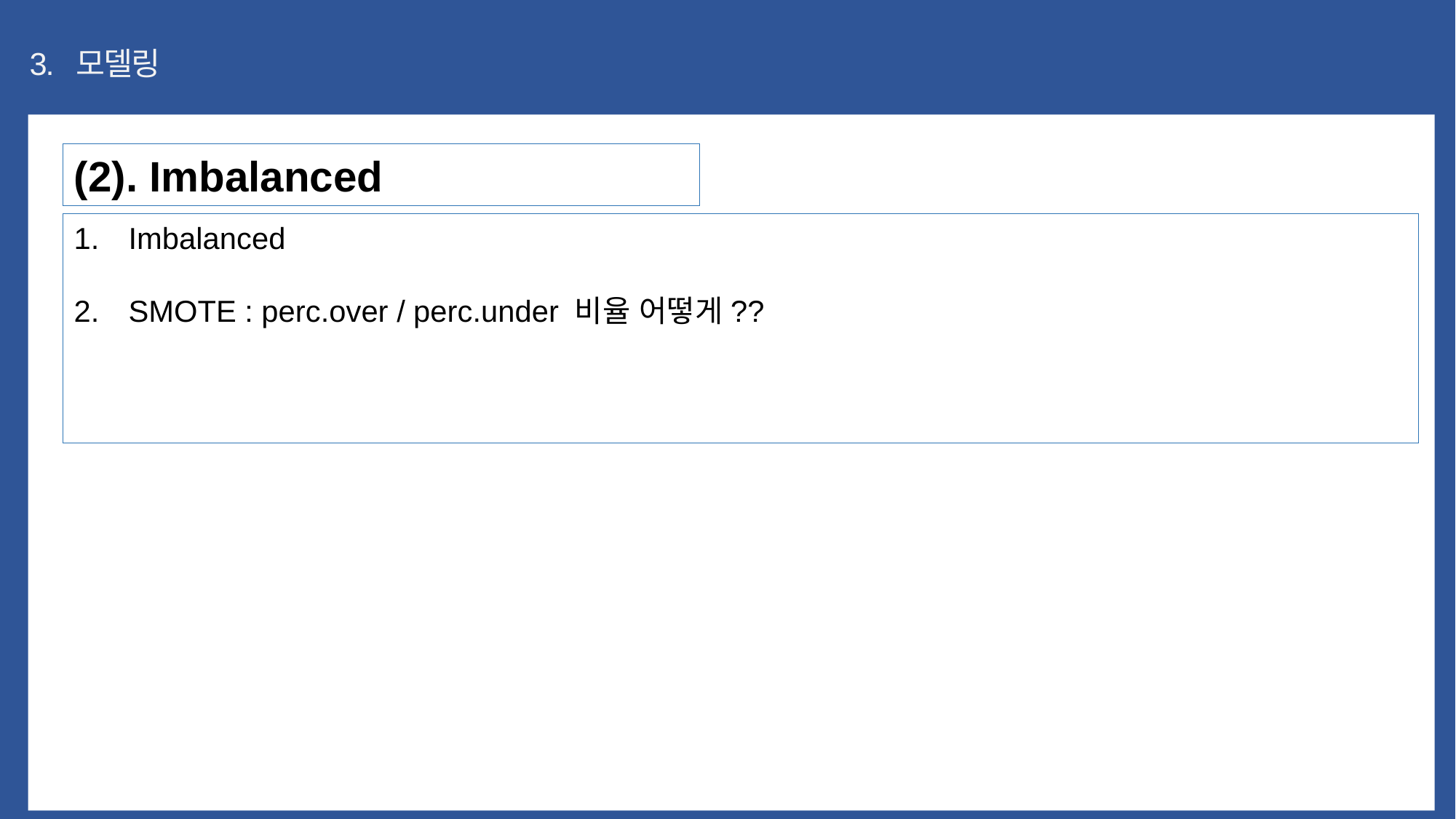

3. 모델링

(2). Imbalanced
Imbalanced

SMOTE : perc.over / perc.under 비율 어떻게??